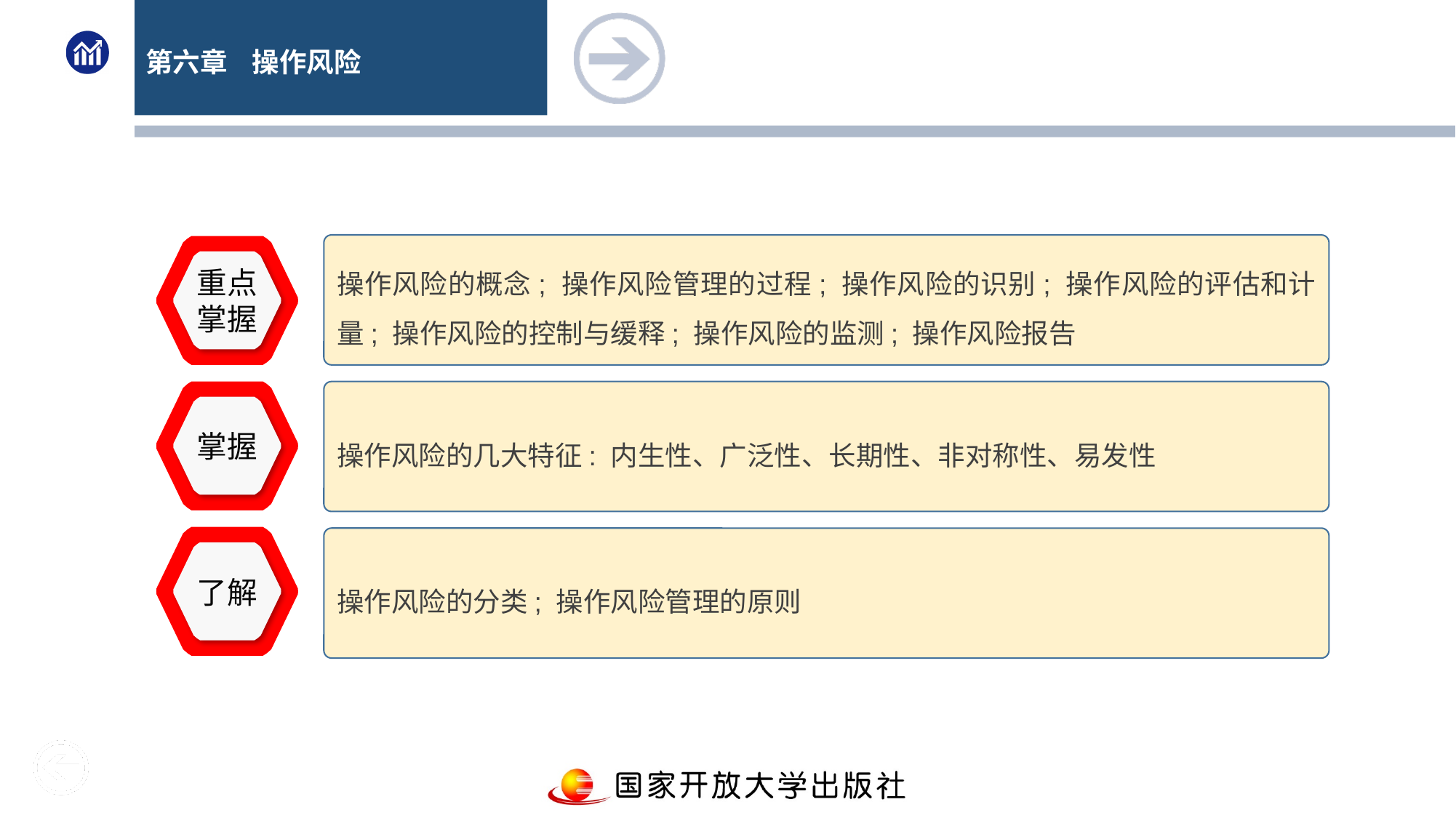

第六章    操作风险
操作风险的概念; 操作风险管理的过程; 操作风险的识别; 操作风险的评估和计量; 操作风险的控制与缓释; 操作风险的监测; 操作风险报告

重点掌握

掌握
操作风险的几大特征: 内生性、广泛性、长期性、非对称性、易发性

了解
操作风险的分类; 操作风险管理的原则